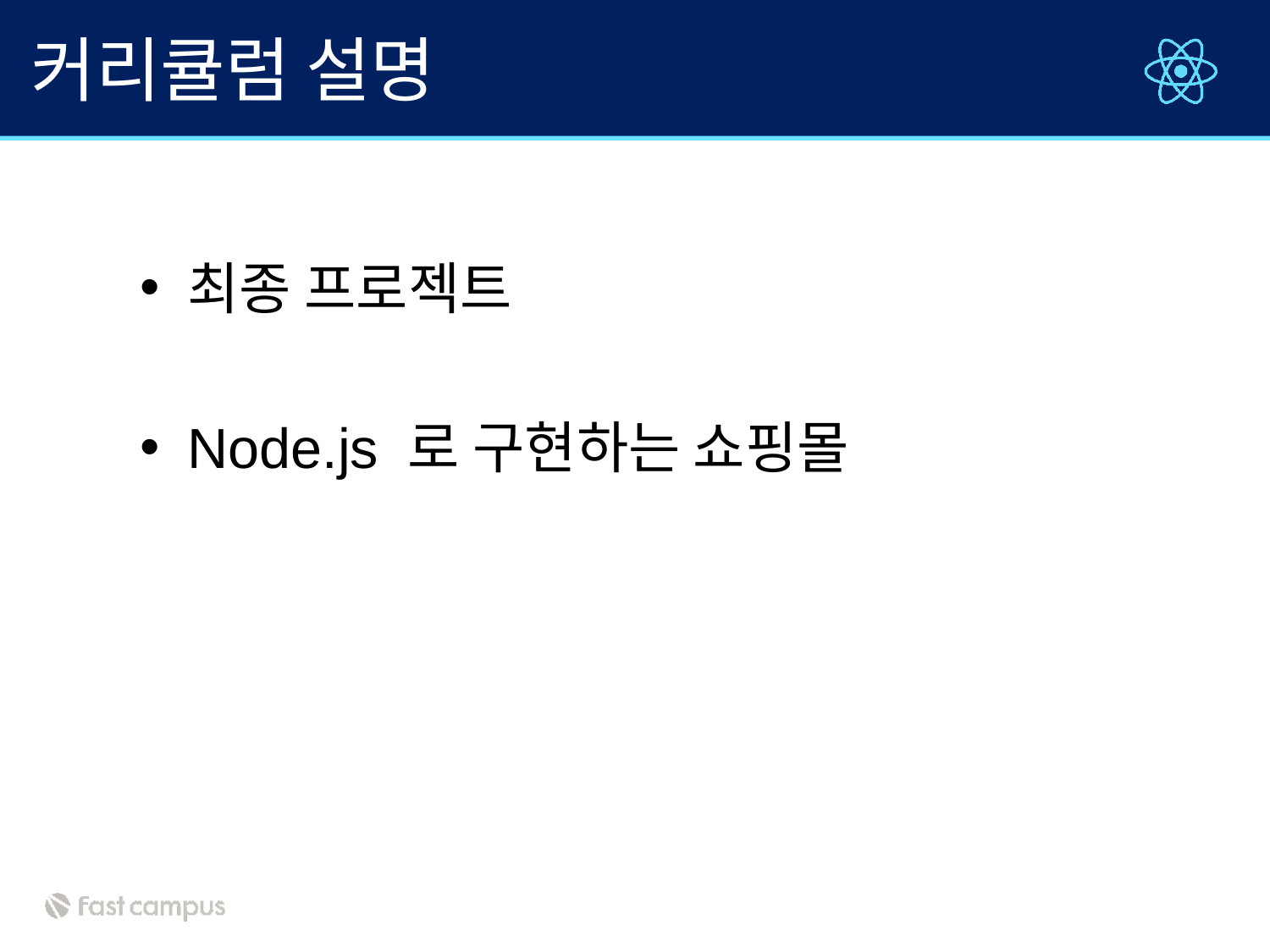

# 커리큘럼 설명
최종 프로젝트

Node.js 로 구현하는 쇼핑몰